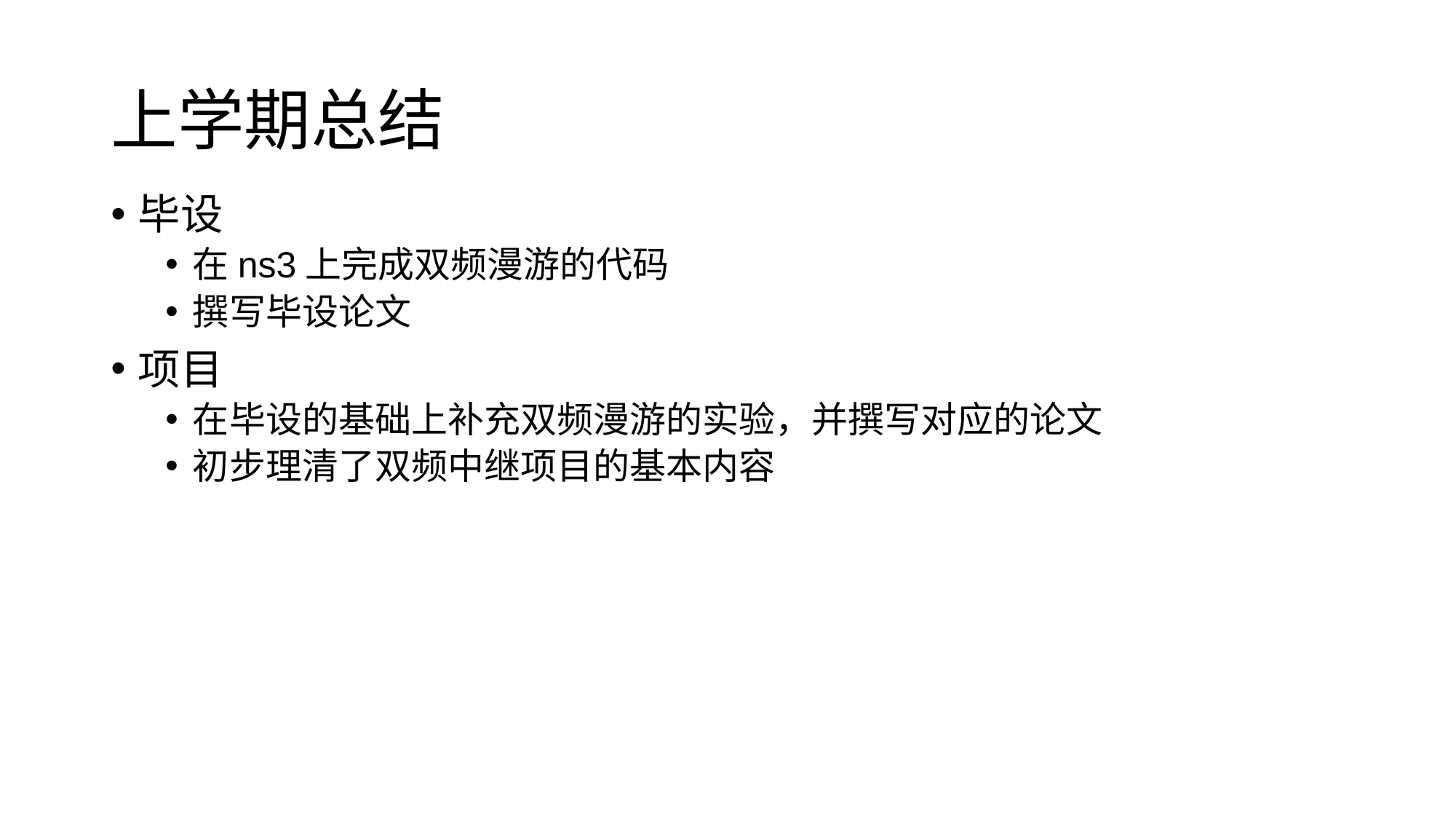

# 上学期总结
毕设
在ns3上完成双频漫游的代码
撰写毕设论文
项目
在毕设的基础上补充双频漫游的实验，并撰写对应的论文
初步理清了双频中继项目的基本内容